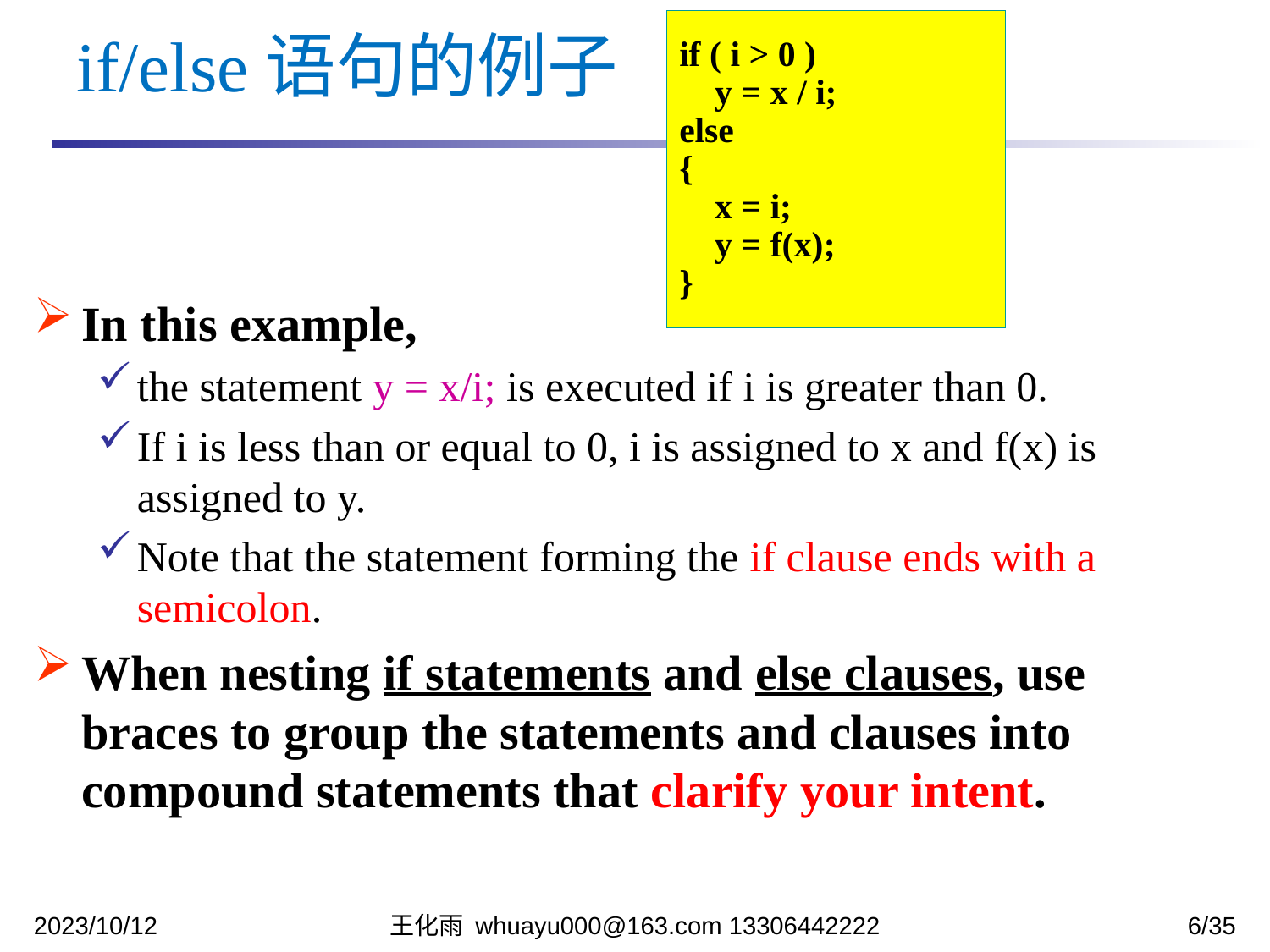

if ( i > 0 )
    y = x / i;
else
{
    x = i;
    y = f(x);
}
if/else语句的例子
In this example,
the statement y = x/i; is executed if i is greater than 0.
If i is less than or equal to 0, i is assigned to x and f(x) is assigned to y.
Note that the statement forming the if clause ends with a semicolon.
When nesting if statements and else clauses, use braces to group the statements and clauses into compound statements that clarify your intent.
2023/10/12
王化雨 whuayu000@163.com 13306442222
6/35